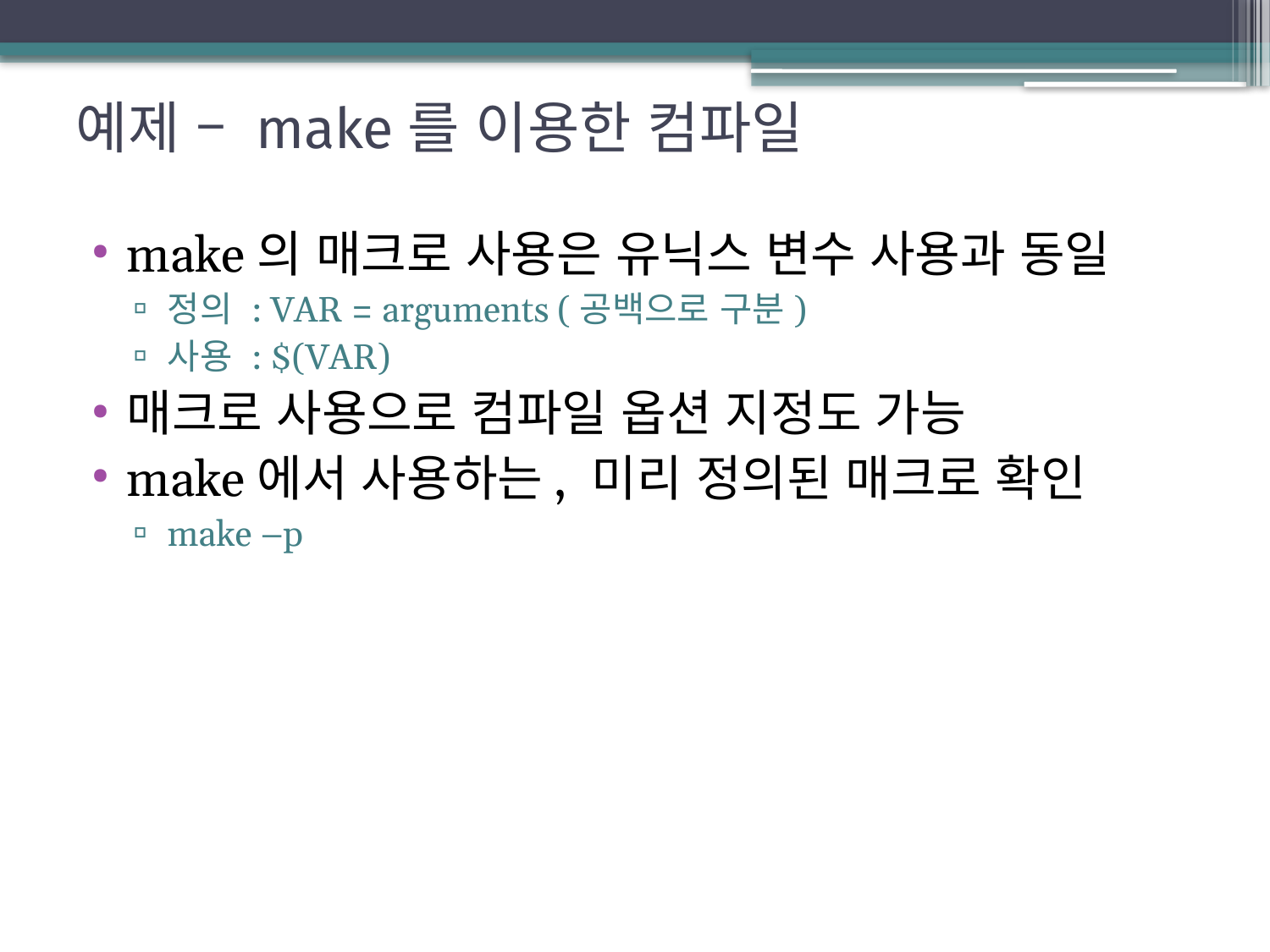

# 예제 – make를 이용한 컴파일
make의 매크로 사용은 유닉스 변수 사용과 동일
정의 : VAR = arguments (공백으로 구분)
사용 : $(VAR)
매크로 사용으로 컴파일 옵션 지정도 가능
make에서 사용하는, 미리 정의된 매크로 확인
make –p